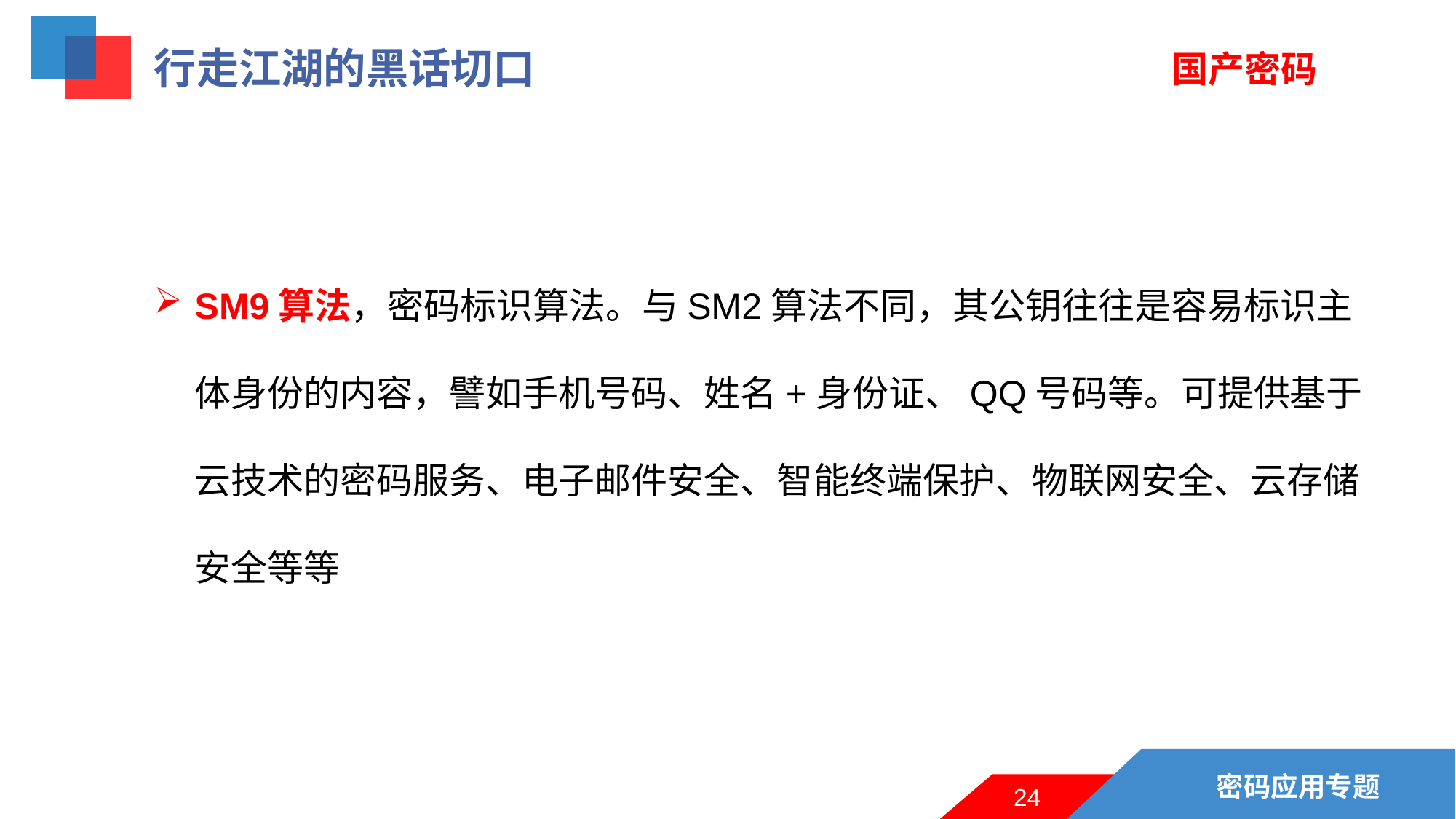

# 行走江湖的黑话切口
国产密码
SM9算法，密码标识算法。与SM2算法不同，其公钥往往是容易标识主体身份的内容，譬如手机号码、姓名+身份证、QQ号码等。可提供基于云技术的密码服务、电子邮件安全、智能终端保护、物联网安全、云存储安全等等